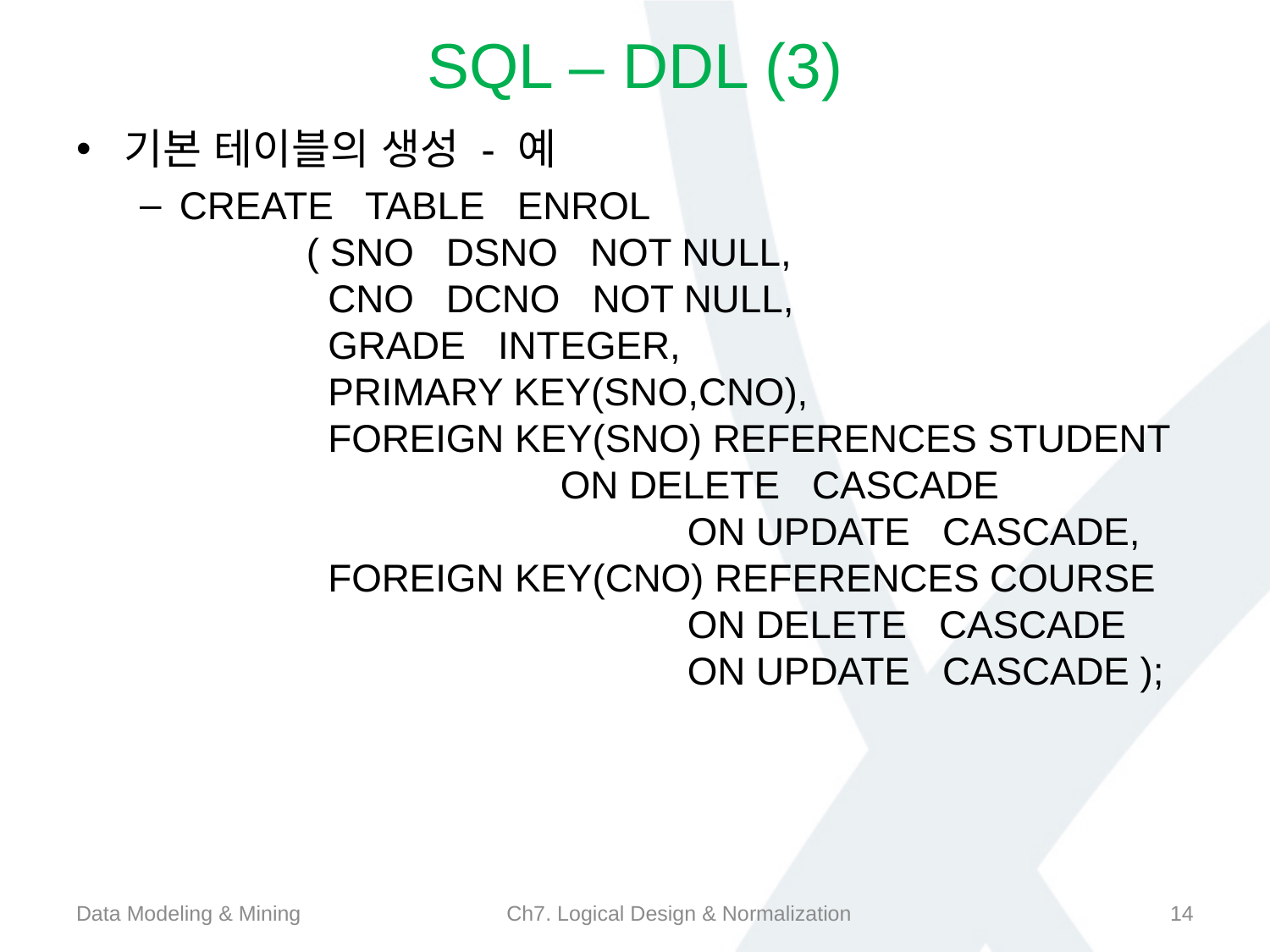

# SQL – DDL (3)
기본 테이블의 생성 - 예
CREATE   TABLE   ENROL
    	( SNO   DSNO   NOT NULL,
       	  CNO   DCNO   NOT NULL,
       	  GRADE   INTEGER,
       	  PRIMARY KEY(SNO,CNO),
       	  FOREIGN KEY(SNO) REFERENCES STUDENT
       	  		ON DELETE   CASCADE
			       	ON UPDATE   CASCADE,
       	  FOREIGN KEY(CNO) REFERENCES COURSE
			       	ON DELETE   CASCADE
			       	ON UPDATE   CASCADE );

Data Modeling & Mining
Ch7. Logical Design & Normalization
14